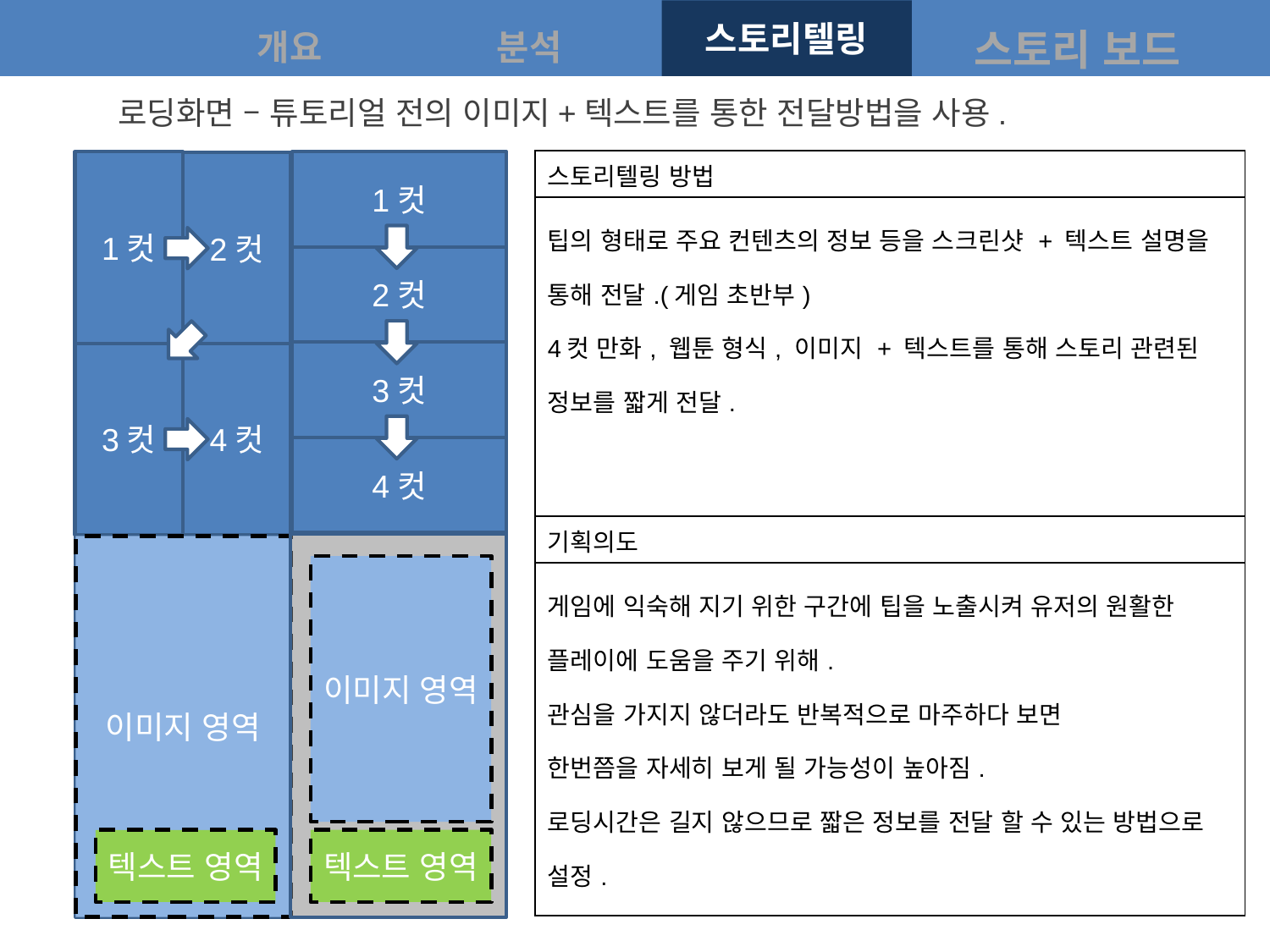

로딩화면 – 튜토리얼 전의 이미지+텍스트를 통한 전달방법을 사용.
| 스토리텔링 방법 |
| --- |
| 팁의 형태로 주요 컨텐츠의 정보 등을 스크린샷 + 텍스트 설명을 통해 전달.(게임 초반부) 4컷 만화, 웹툰 형식, 이미지 + 텍스트를 통해 스토리 관련된 정보를 짧게 전달. |
| 기획의도 |
| 게임에 익숙해 지기 위한 구간에 팁을 노출시켜 유저의 원활한 플레이에 도움을 주기 위해. 관심을 가지지 않더라도 반복적으로 마주하다 보면 한번쯤을 자세히 보게 될 가능성이 높아짐. 로딩시간은 길지 않으므로 짧은 정보를 전달 할 수 있는 방법으로 설정. |
1컷
2컷

3컷
4컷

1컷

2컷

3컷

4컷

이미지 영역
텍스트 영역

이미지 영역
텍스트 영역